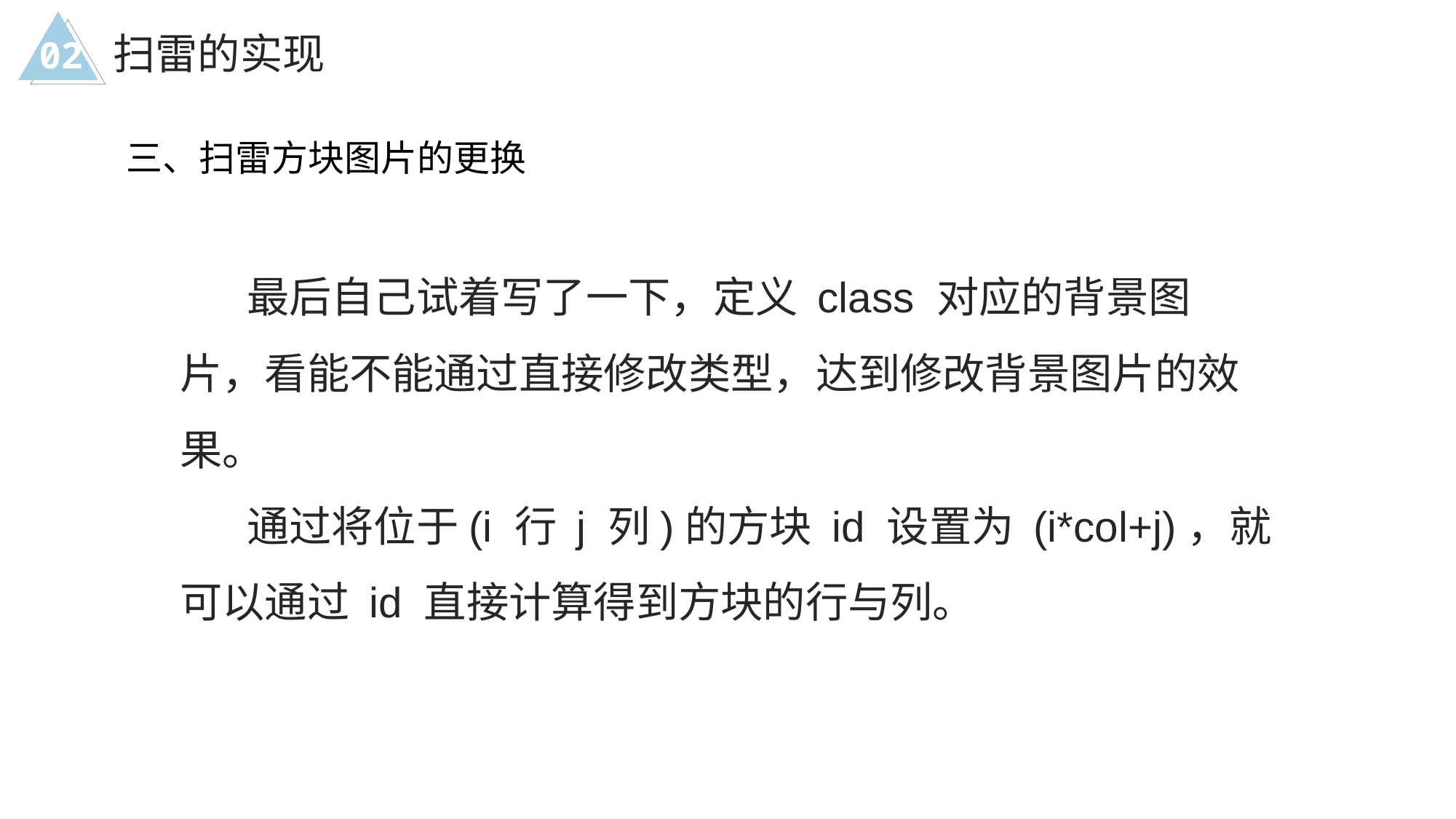

扫雷的实现
02
三、扫雷方块图片的更换
      最后自己试着写了一下，定义 class 对应的背景图片，看能不能通过直接修改类型，达到修改背景图片的效果。
      通过将位于(i 行 j 列)的方块 id 设置为 (i*col+j)，就可以通过 id 直接计算得到方块的行与列。